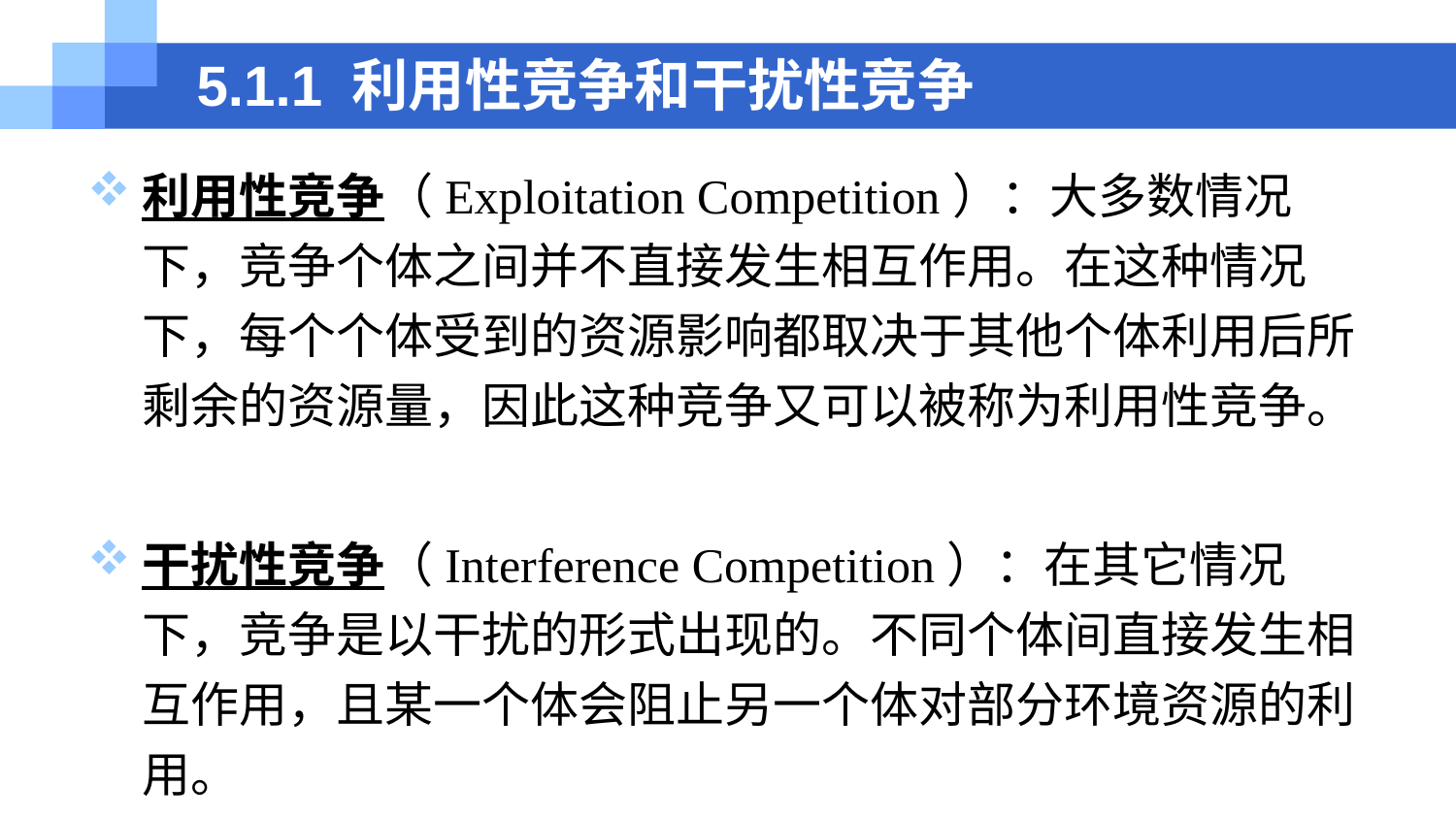

# 5.1.1 利用性竞争和干扰性竞争
利用性竞争（Exploitation Competition）：大多数情况下，竞争个体之间并不直接发生相互作用。在这种情况下，每个个体受到的资源影响都取决于其他个体利用后所剩余的资源量，因此这种竞争又可以被称为利用性竞争。

干扰性竞争（Interference Competition）：在其它情况下，竞争是以干扰的形式出现的。不同个体间直接发生相互作用，且某一个体会阻止另一个体对部分环境资源的利用。